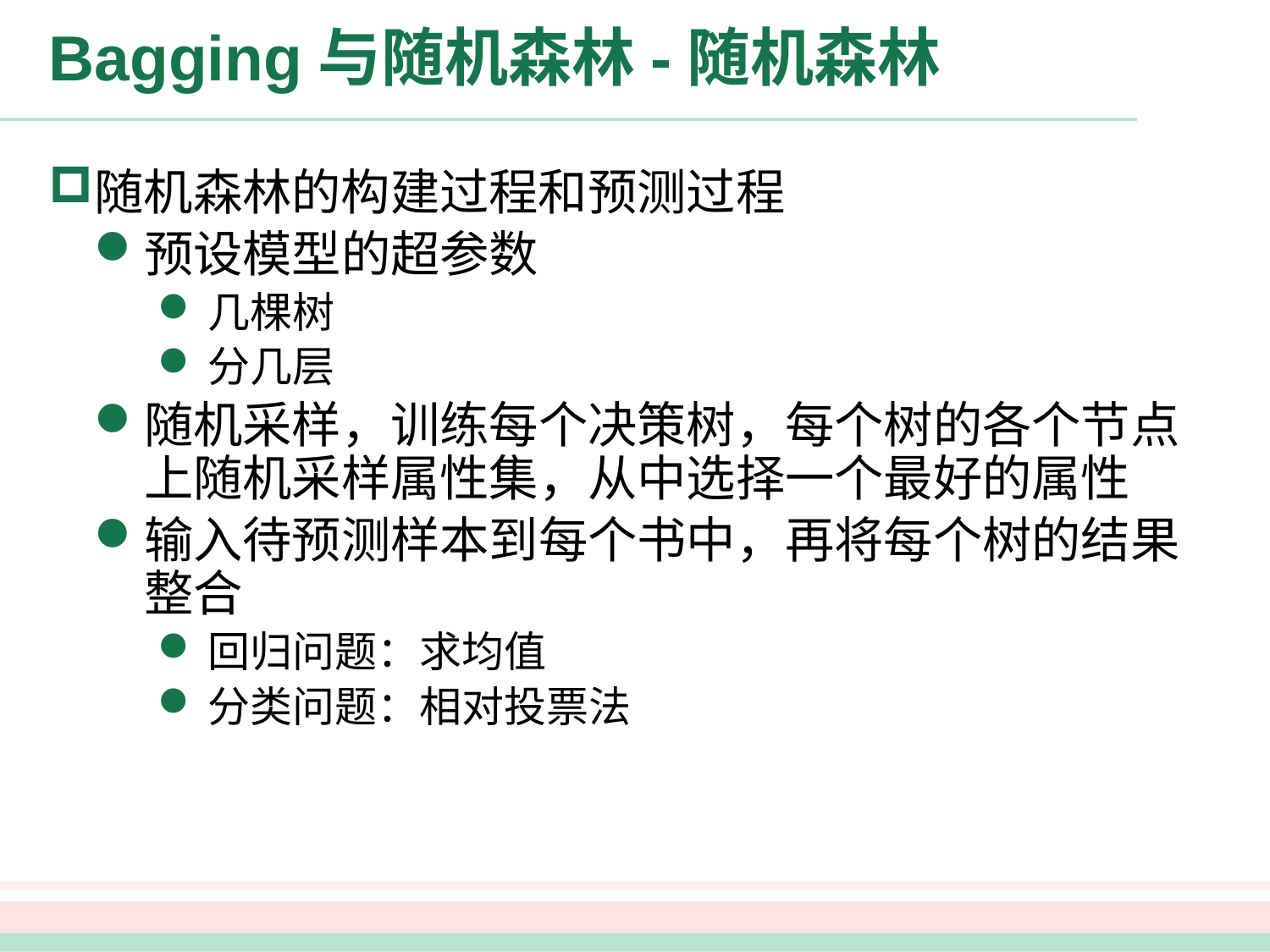

# Bagging与随机森林-随机森林
随机森林的构建过程和预测过程
预设模型的超参数
几棵树
分几层
随机采样，训练每个决策树，每个树的各个节点上随机采样属性集，从中选择一个最好的属性
输入待预测样本到每个书中，再将每个树的结果整合
回归问题：求均值
分类问题：相对投票法